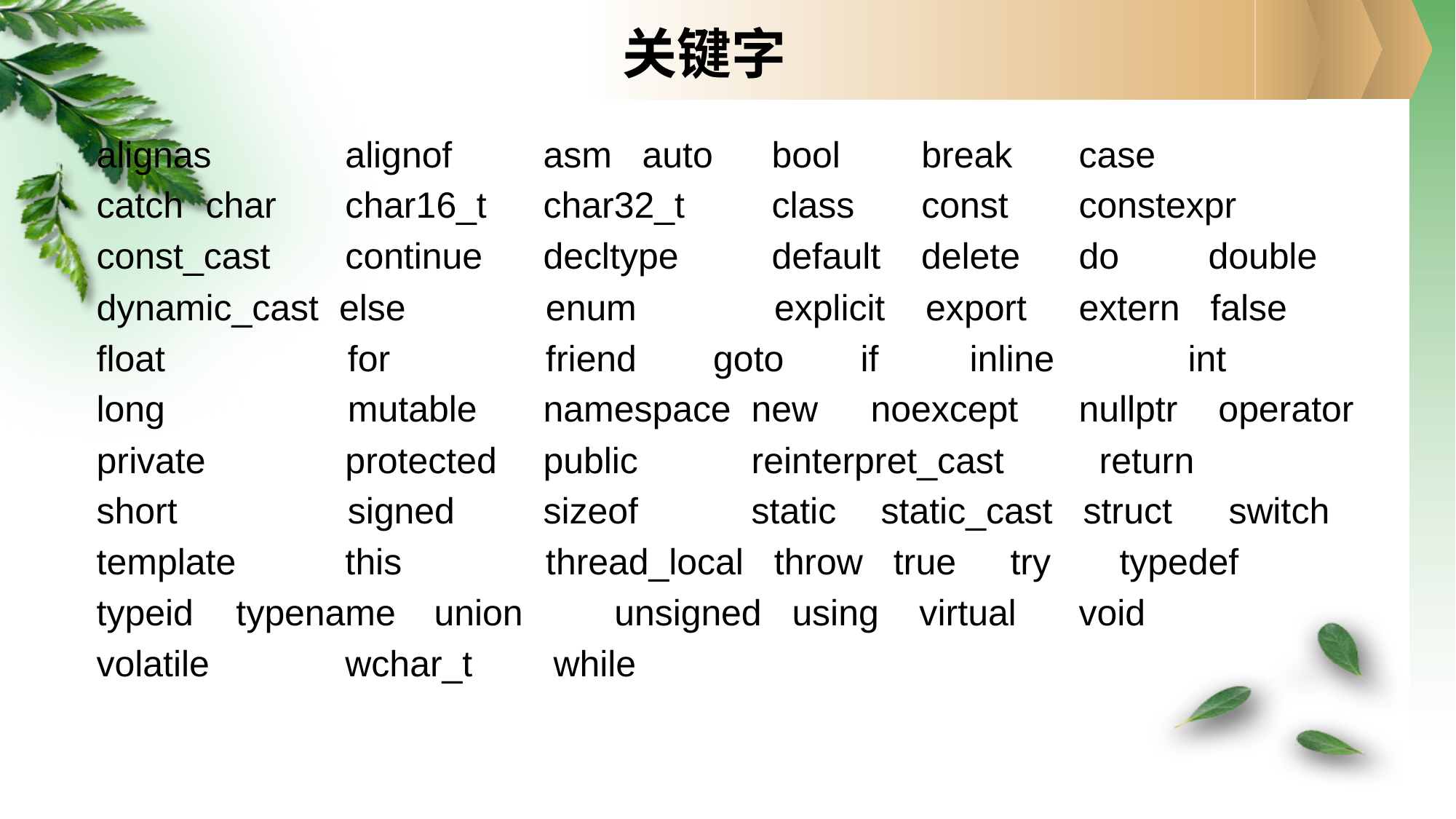

# 关键字
alignas	   alignof	 asm	auto	  bool	      break	case
catch	char	   char16_t	 char32_t	  class	      const	constexpr
const_cast	   continue	 decltype	  default    delete	do	  double
dynamic_cast  else	            enum	             explicit    export	extern   false
float	              for	            friend	       goto	if	inline   	int
long	              mutable	 namespace	new	 noexcept	nullptr	   operator
private	   protected	 public  	reinterpret_cast	  return
short	              signed	 sizeof   	static	  static_cast   struct	    switch
template	   this	            thread_local   throw   true	    try	    typedef
typeid	   typename	 union	        unsigned   using    virtual	void
volatile	   wchar_t	  while